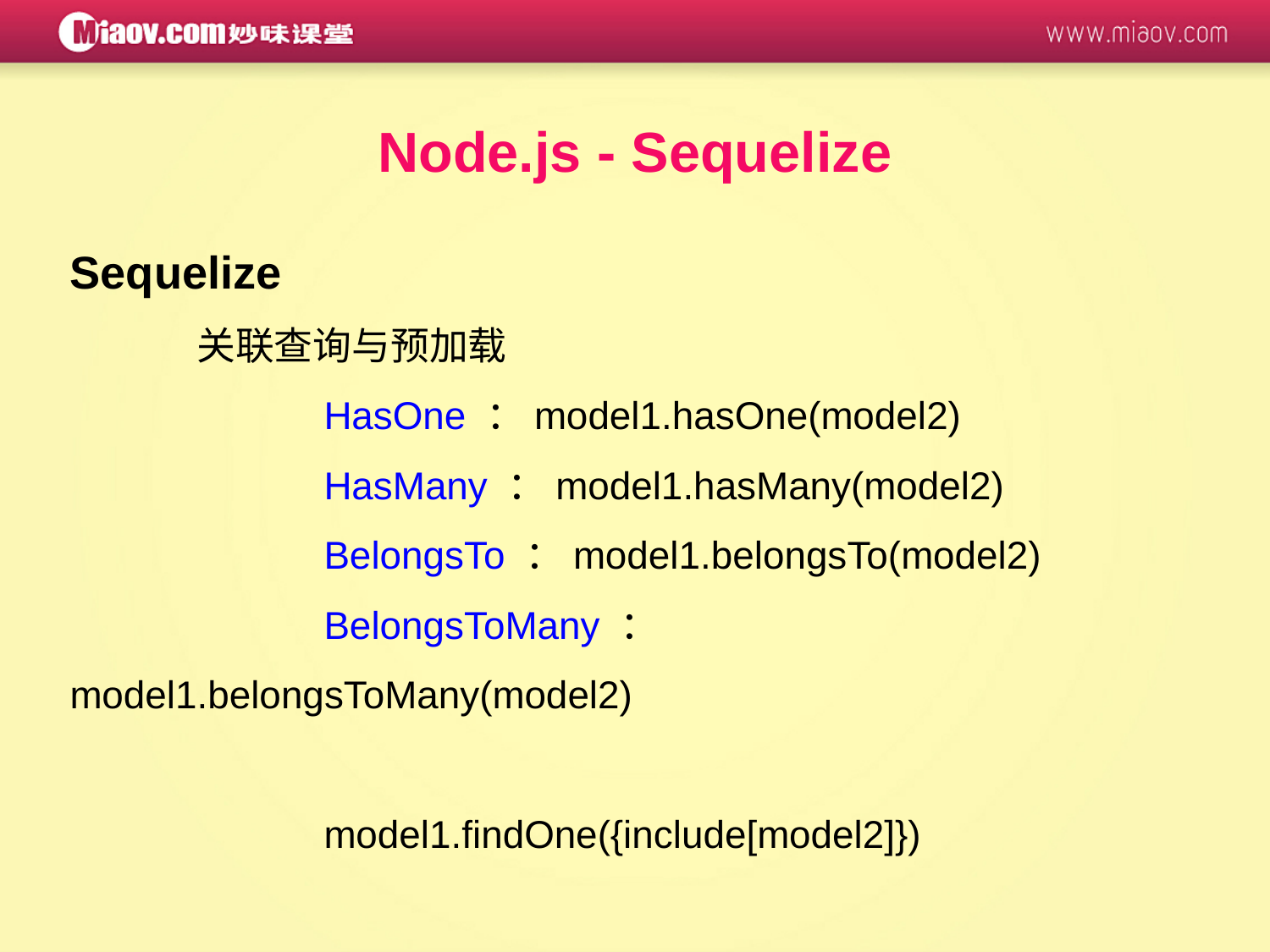

Node.js - Sequelize
Sequelize
	关联查询与预加载
		HasOne ：model1.hasOne(model2)
		HasMany ：model1.hasMany(model2)
		BelongsTo ：model1.belongsTo(model2)
		BelongsToMany ：model1.belongsToMany(model2)

		model1.findOne({include[model2]})